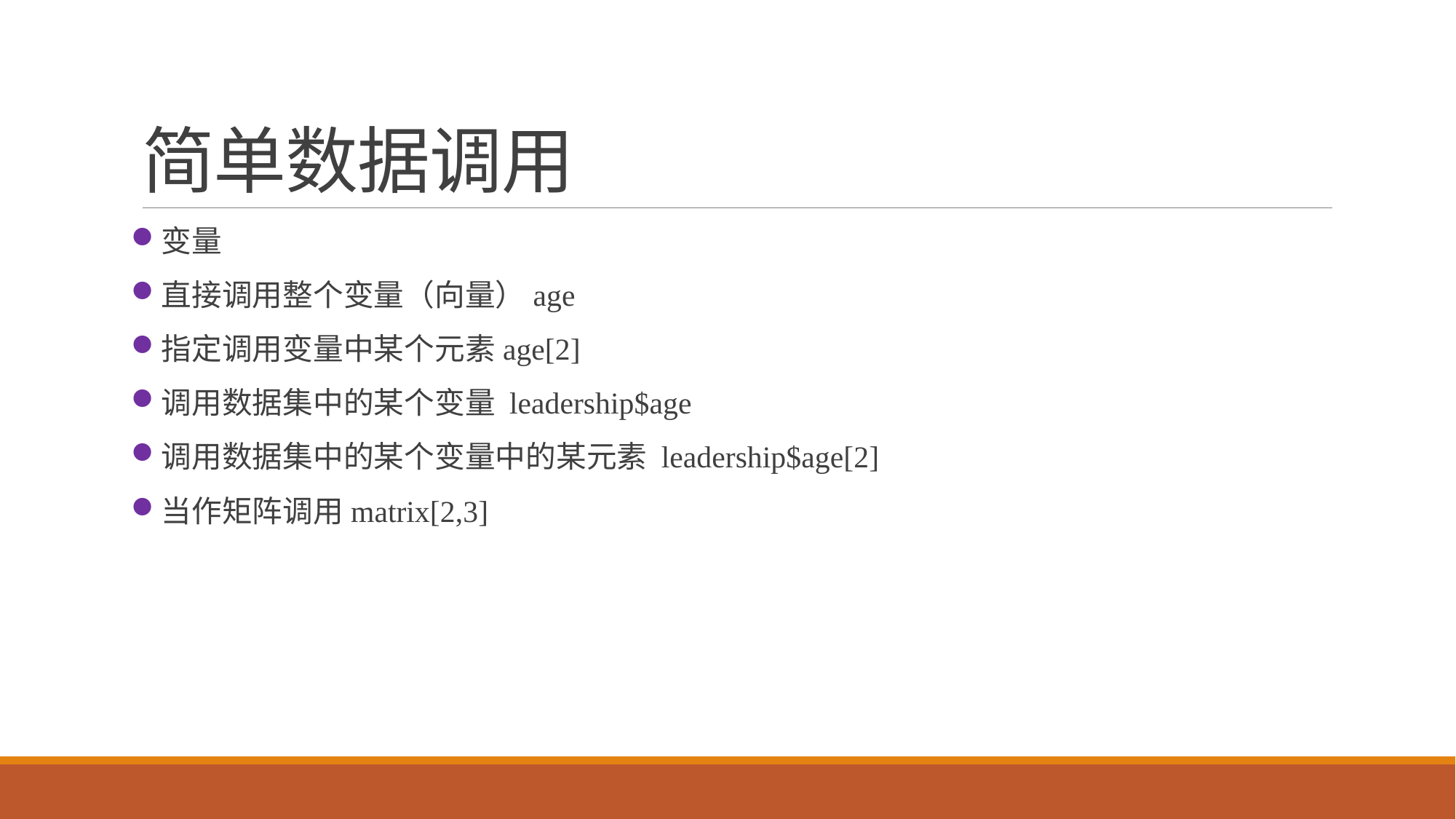

# 简单数据调用
变量
直接调用整个变量（向量）age
指定调用变量中某个元素age[2]
调用数据集中的某个变量 leadership$age
调用数据集中的某个变量中的某元素 leadership$age[2]
当作矩阵调用matrix[2,3]